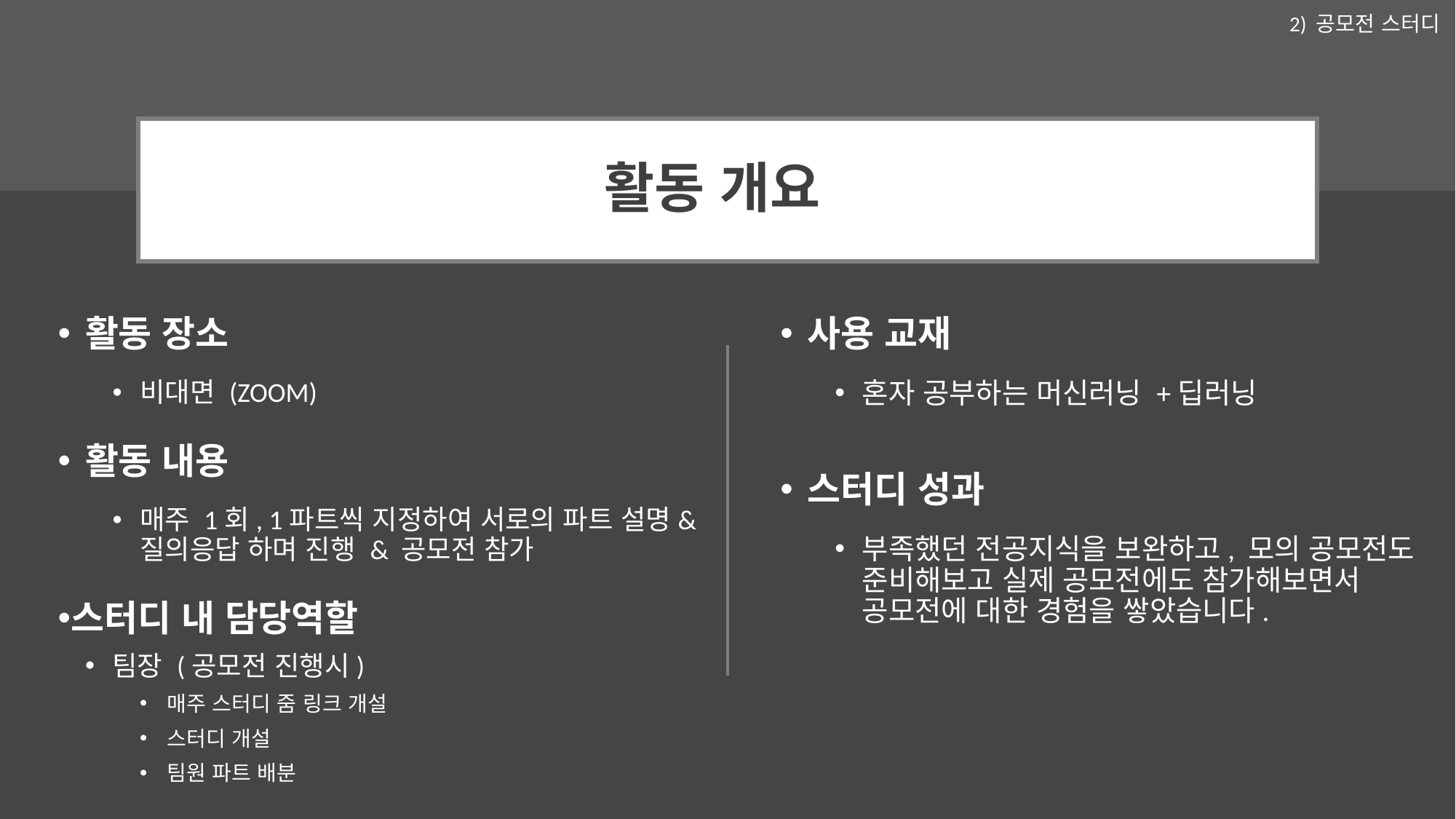

2) 공모전 스터디

# 활동 개요
사용 교재

혼자 공부하는 머신러닝 +딥러닝

스터디 성과

부족했던 전공지식을 보완하고, 모의 공모전도 준비해보고 실제 공모전에도 참가해보면서 공모전에 대한 경험을 쌓았습니다.

활동 장소

비대면 (ZOOM)

활동 내용

매주 1회, 1파트씩 지정하여 서로의 파트 설명&질의응답 하며 진행 & 공모전 참가

스터디 내 담당역할
팀장 (공모전 진행시)
매주 스터디 줌 링크 개설
스터디 개설
팀원 파트 배분